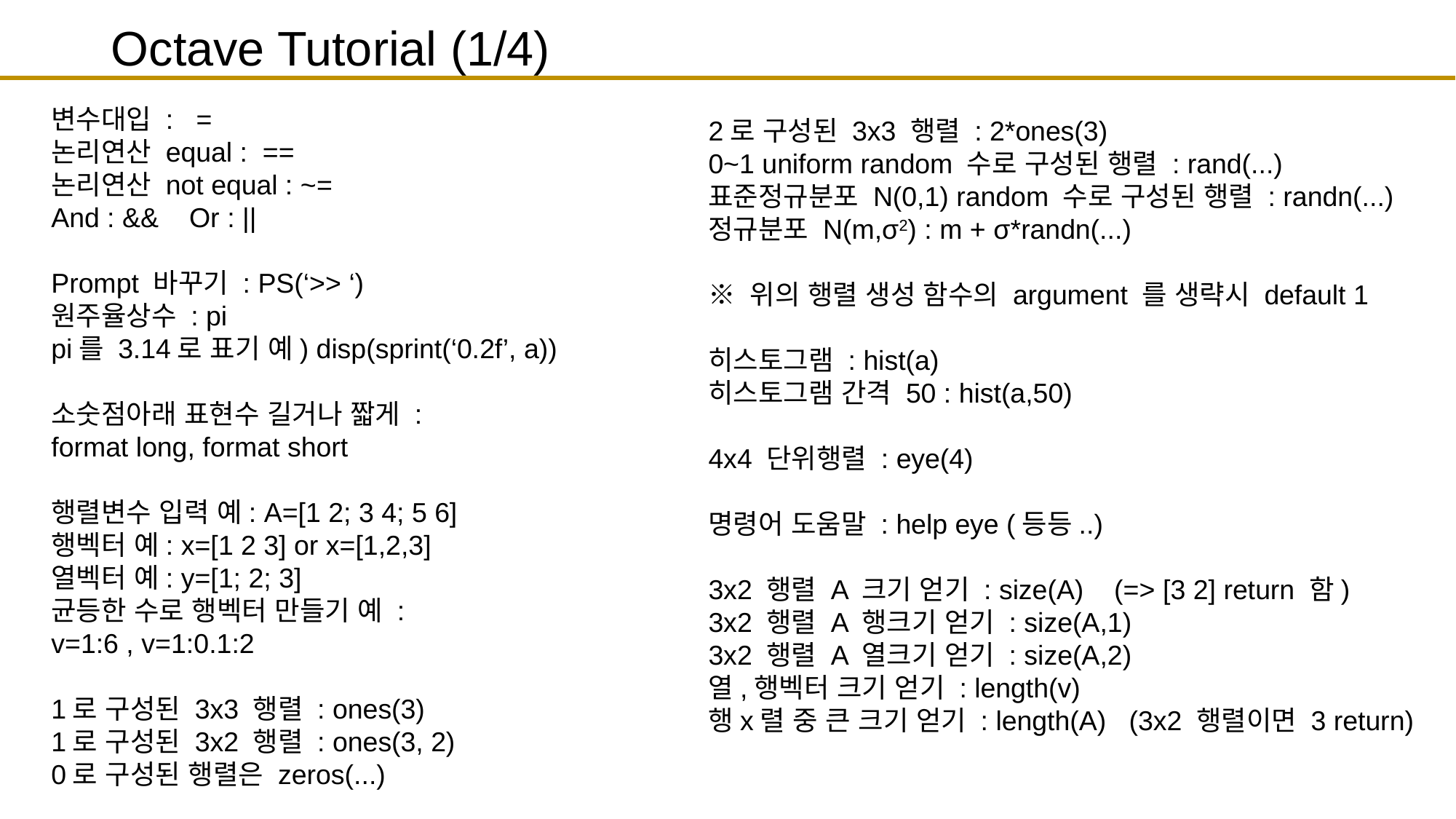

# Octave Tutorial (1/4)
변수대입 :   =
논리연산 equal :  ==
논리연산 not equal : ~=
And : &&    Or : ||

Prompt 바꾸기 : PS(‘>> ‘)
원주율상수 : pi
pi를 3.14로 표기 예) disp(sprint(‘0.2f’, a))

소숫점아래 표현수 길거나 짧게 :
format long, format short

행렬변수 입력 예: A=[1 2; 3 4; 5 6]
행벡터 예: x=[1 2 3] or x=[1,2,3]
열벡터 예: y=[1; 2; 3]
균등한 수로 행벡터 만들기 예 :
v=1:6 , v=1:0.1:2

1로 구성된 3x3 행렬 : ones(3)
1로 구성된 3x2 행렬 : ones(3, 2)
0로 구성된 행렬은 zeros(...)
2로 구성된 3x3 행렬 : 2*ones(3)
0~1 uniform random 수로 구성된 행렬 : rand(...)
표준정규분포 N(0,1) random 수로 구성된 행렬 : randn(...)
정규분포 N(m,σ2) : m + σ*randn(...)

※ 위의 행렬 생성 함수의 argument 를 생략시 default 1

히스토그램 : hist(a)
히스토그램 간격 50 : hist(a,50)

4x4 단위행렬 : eye(4)

명령어 도움말 : help eye (등등..)

3x2 행렬 A 크기 얻기 : size(A)    (=> [3 2] return 함)
3x2 행렬 A 행크기 얻기 : size(A,1)
3x2 행렬 A 열크기 얻기 : size(A,2)
열,행벡터 크기 얻기 : length(v)
행x렬 중 큰 크기 얻기 : length(A)   (3x2 행렬이면 3 return)